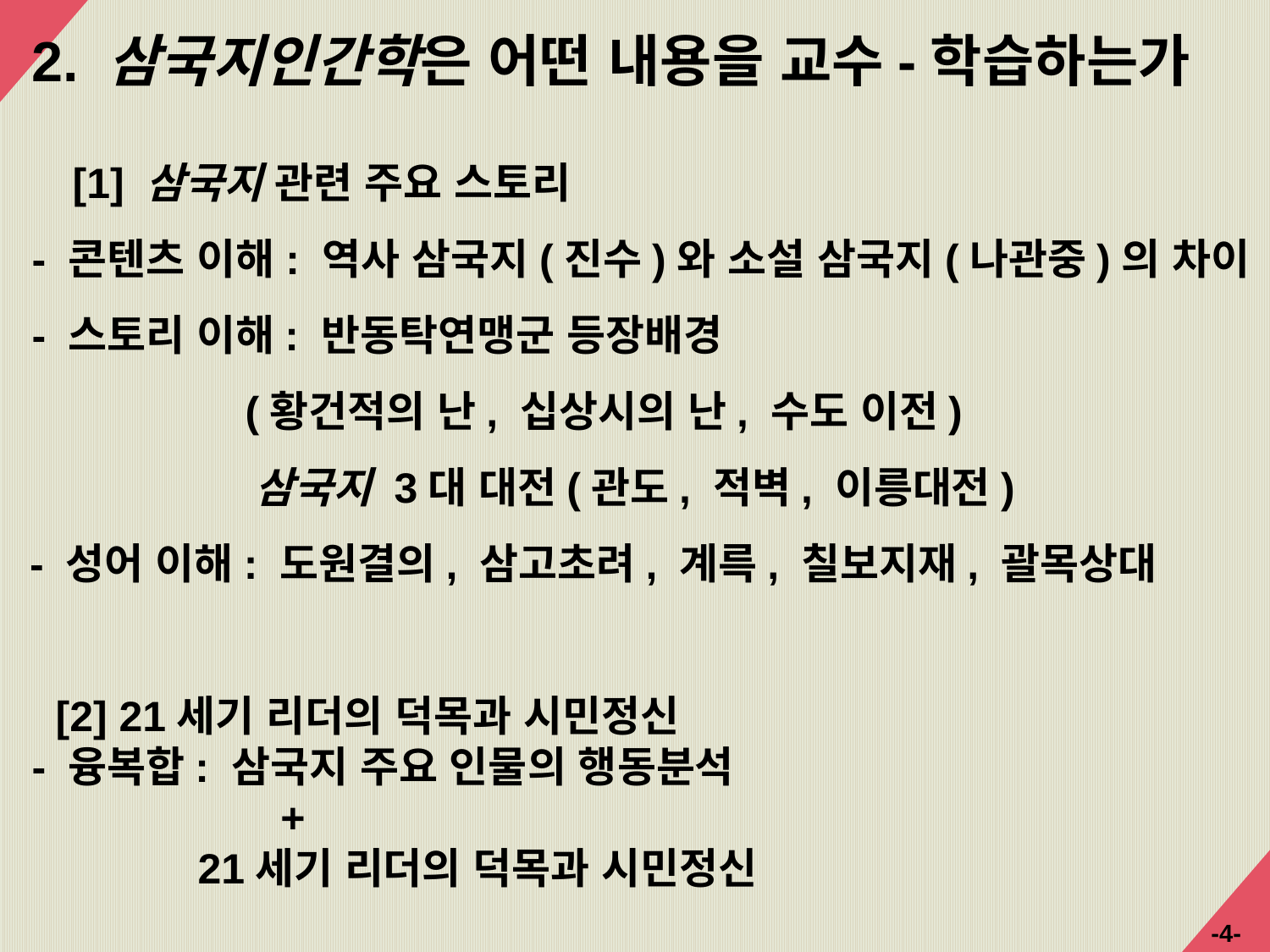

2. 삼국지인간학은 어떤 내용을 교수-학습하는가

　[1] 삼국지 관련 주요 스토리
 - 콘텐츠 이해: 역사 삼국지(진수)와 소설 삼국지(나관중)의 차이
 - 스토리 이해: 반동탁연맹군 등장배경
                   (황건적의 난, 십상시의 난, 수도 이전)
                   삼국지 3대 대전(관도, 적벽, 이릉대전)
 - 성어 이해: 도원결의, 삼고초려, 계륵, 칠보지재, 괄목상대

   [2] 21세기 리더의 덕목과 시민정신
 - 융복합: 삼국지 주요 인물의 행동분석
                      +
               21세기 리더의 덕목과 시민정신
-4-